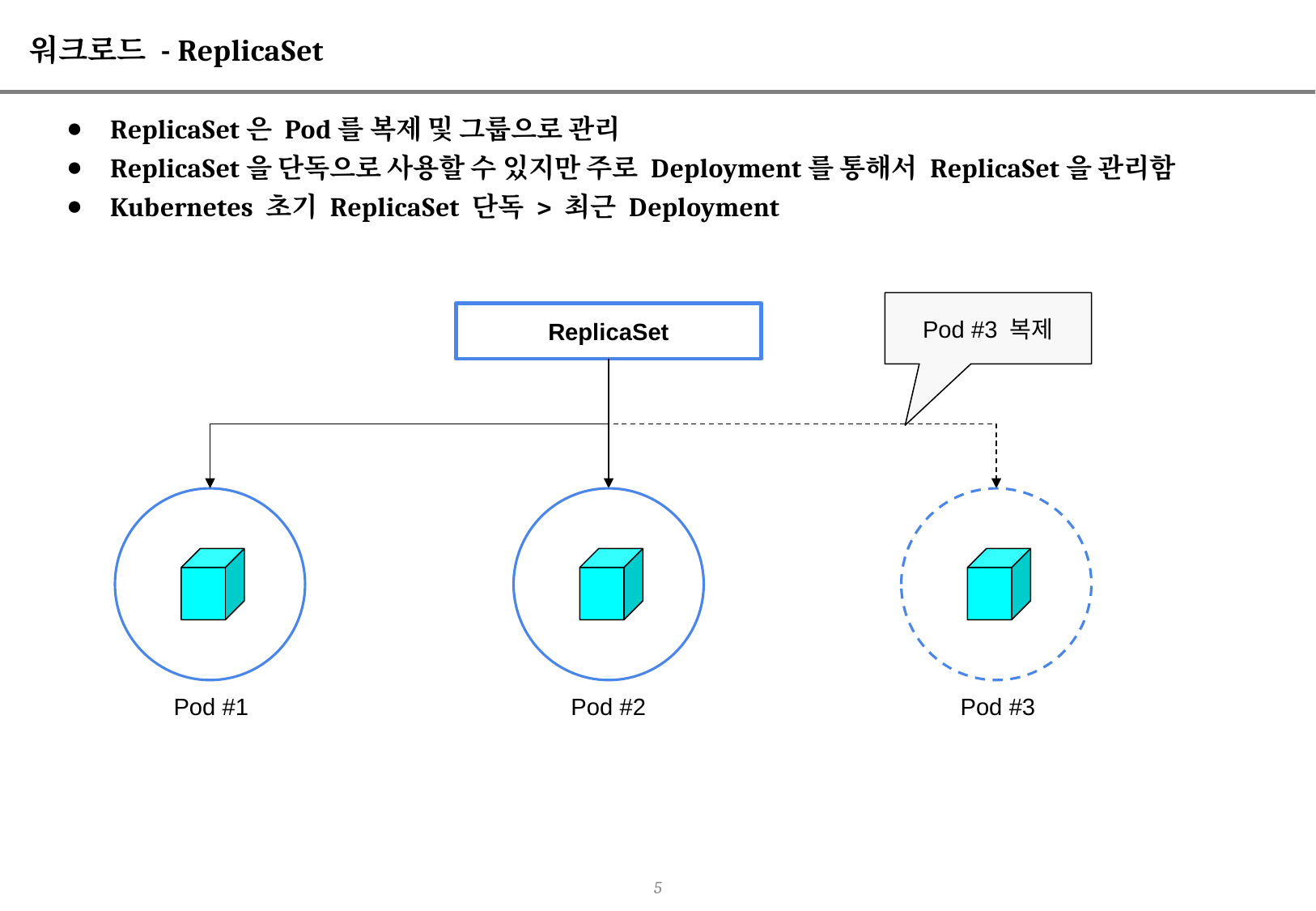

# 워크로드 - ReplicaSet
ReplicaSet은 Pod를 복제 및 그룹으로 관리
ReplicaSet을 단독으로 사용할 수 있지만 주로 Deployment를 통해서 ReplicaSet을 관리함
Kubernetes 초기 ReplicaSet 단독 > 최근 Deployment
Pod #3 복제
ReplicaSet

Pod #2
Pod #3
Pod #1